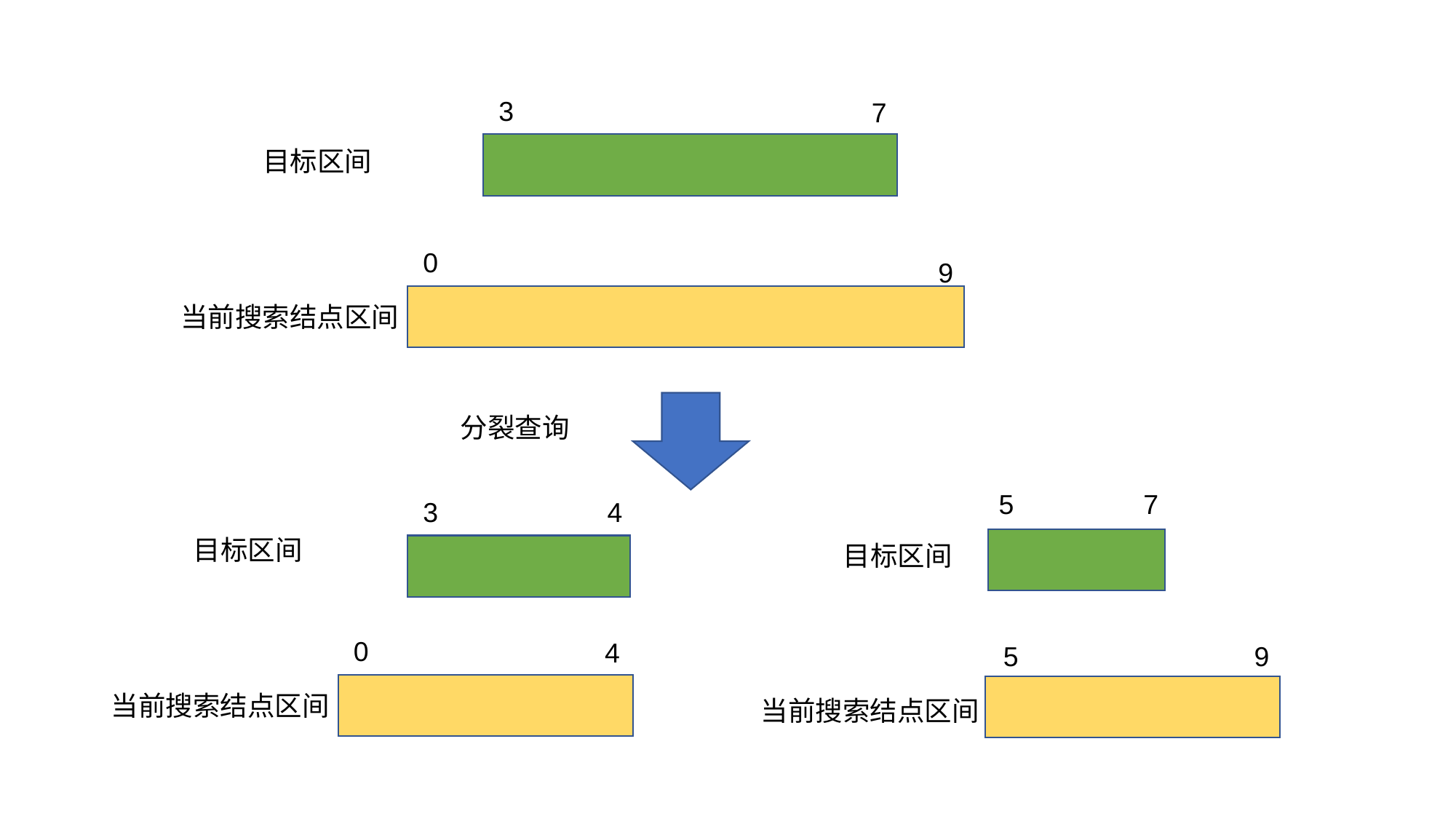

3
7

目标区间
0
9

当前搜索结点区间

分裂查询
5
7
3
4
目标区间

目标区间

0
4
5
9

当前搜索结点区间
当前搜索结点区间